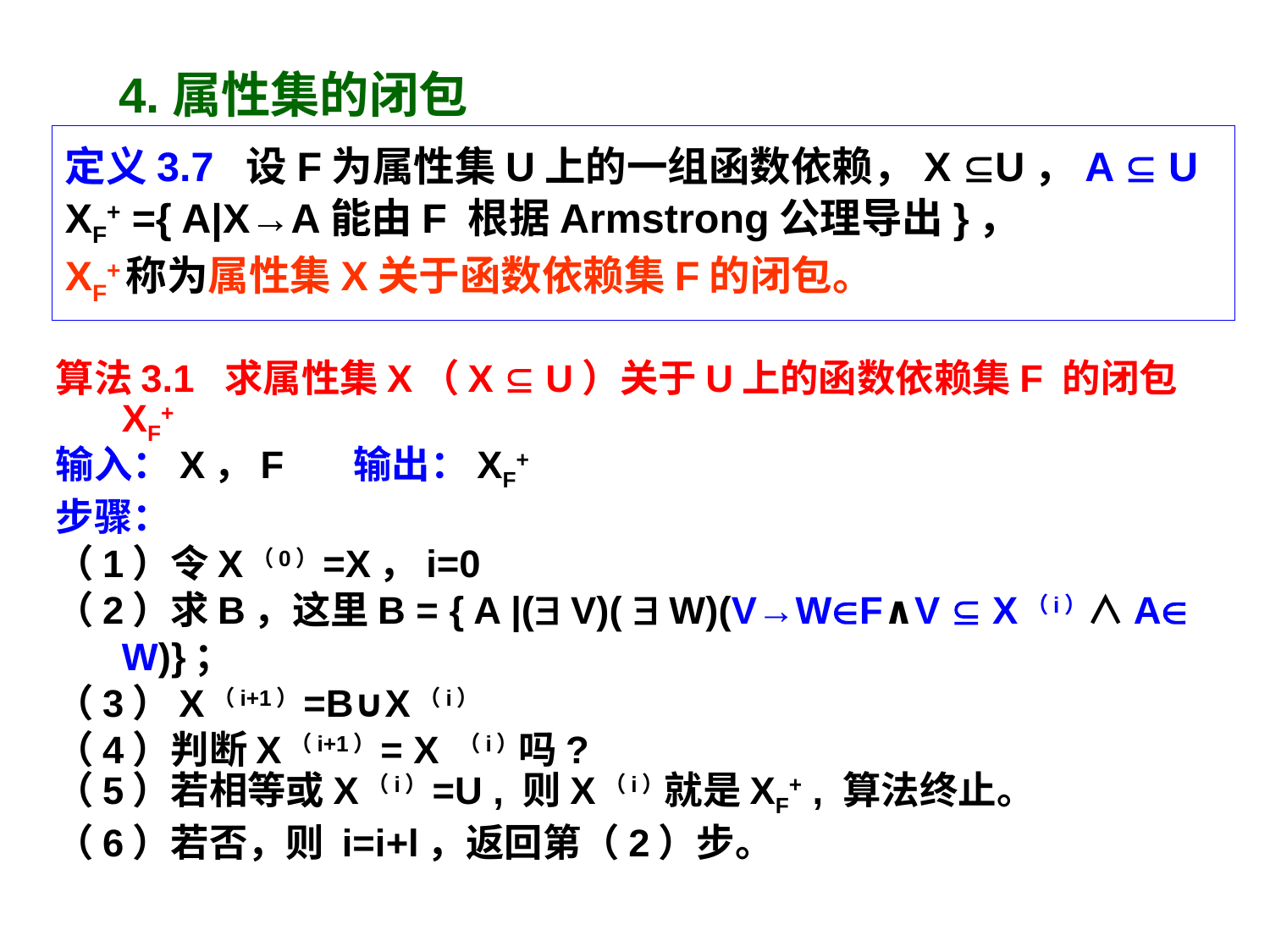

4.属性集的闭包
定义3.7  设F为属性集U上的一组函数依赖，X ⊆U，A ⊆ U
XF+ ={ A|X→A能由F 根据Armstrong公理导出}，
XF+称为属性集X关于函数依赖集F的闭包。

算法3.1  求属性集X（X ⊆ U）关于U上的函数依赖集F 的闭包XF+
输入：X，F		输出：XF+
步骤：
（1）令X（0）=X，i=0
（2）求B，这里B = { A |(∃ V)( ∃ W)(V→W∈F∧V ⊆ X（i）∧A∈ W)}；
（3）X（i+1）=B∪X（i）
（4）判断X（i+1）= X （i）吗?
（5）若相等或X（i）=U , 则X（i）就是XF+ , 算法终止。
（6）若否，则 i=i+l，返回第（2）步。